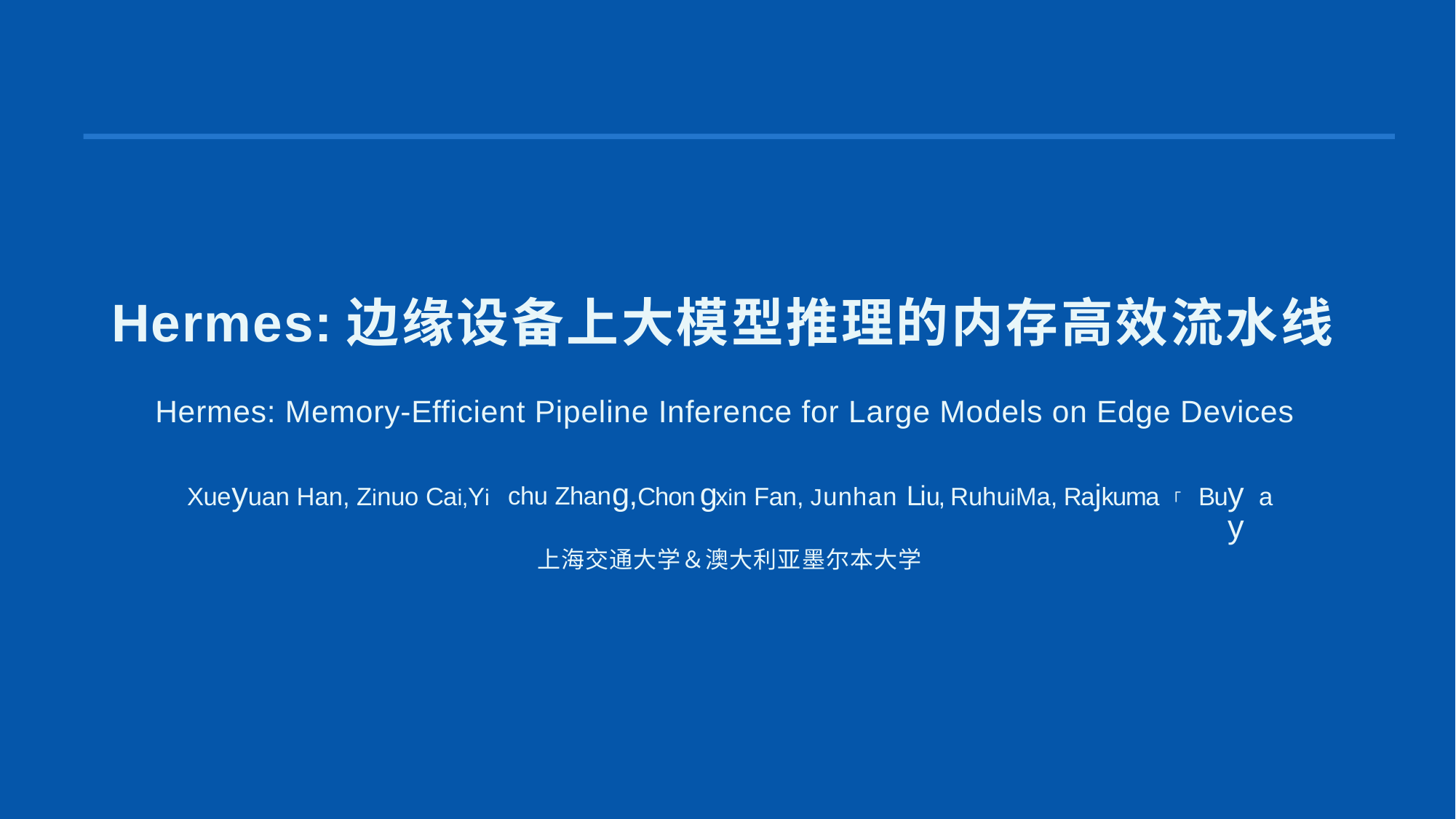

# Hermes:边缘设备上大模型推理的内存高效流水线
Hermes: Memory-Efficient Pipeline Inference for Large Models on Edge Devices
g,Chon
in Fan, Junhan Liu, RuhuiMa, Rajkuma「
chu Zhan

uan Han, Zinuo Cai,Yi
Xue
x
Bu
a
y

g

yy

上海交通大学＆澳大利亚墨尔本大学